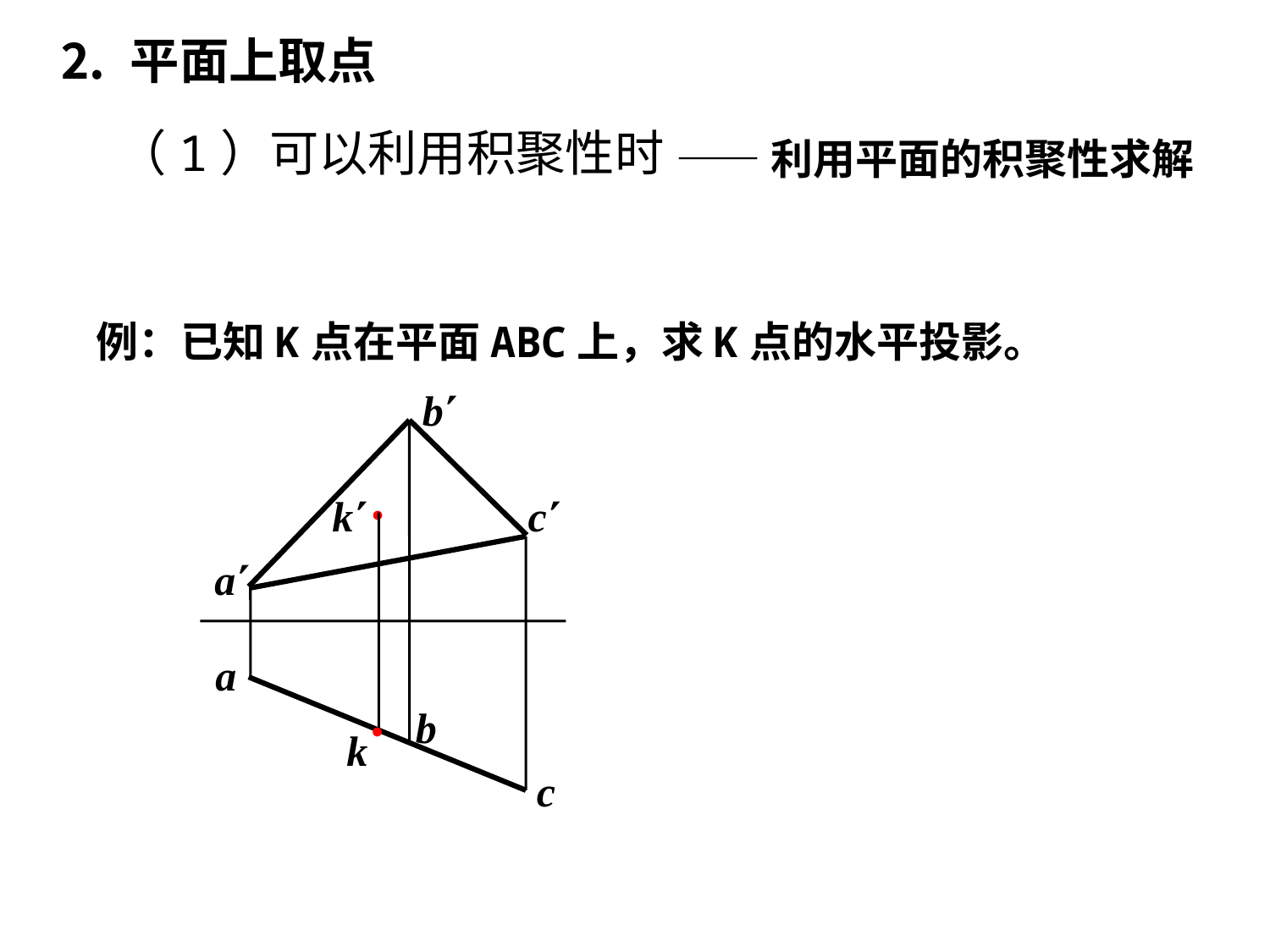

⒉ 平面上取点
（1）可以利用积聚性时
——利用平面的积聚性求解
例：已知K点在平面ABC上，求K点的水平投影。
b′

k′
c′
●

a′

a

b
c

●
k